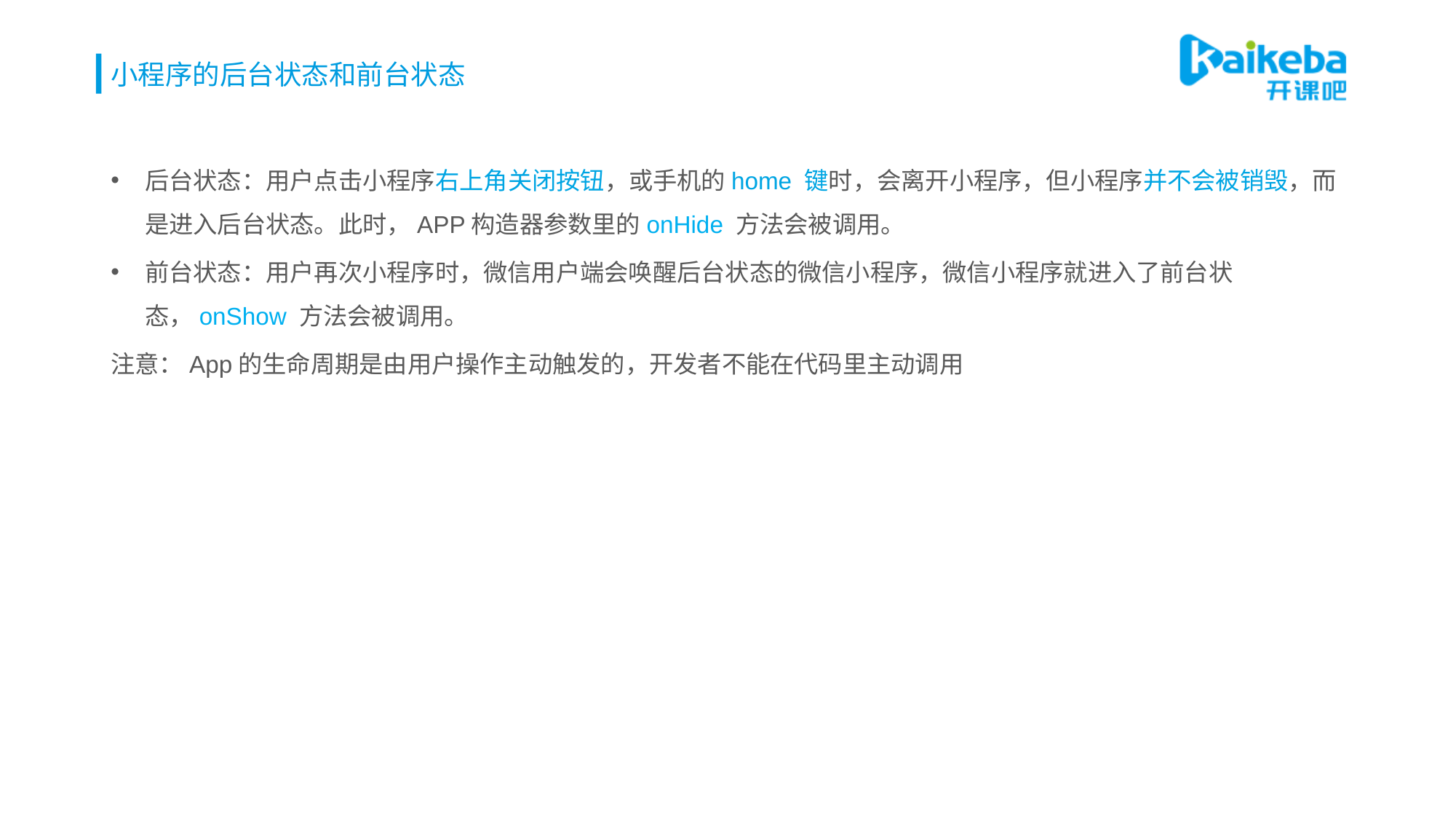

# 小程序的后台状态和前台状态
后台状态：用户点击小程序右上角关闭按钮，或手机的home 键时，会离开小程序，但小程序并不会被销毁，而是进入后台状态。此时，APP构造器参数里的onHide 方法会被调用。
前台状态：用户再次小程序时，微信用户端会唤醒后台状态的微信小程序，微信小程序就进入了前台状态，onShow 方法会被调用。
注意：App的生命周期是由用户操作主动触发的，开发者不能在代码里主动调用